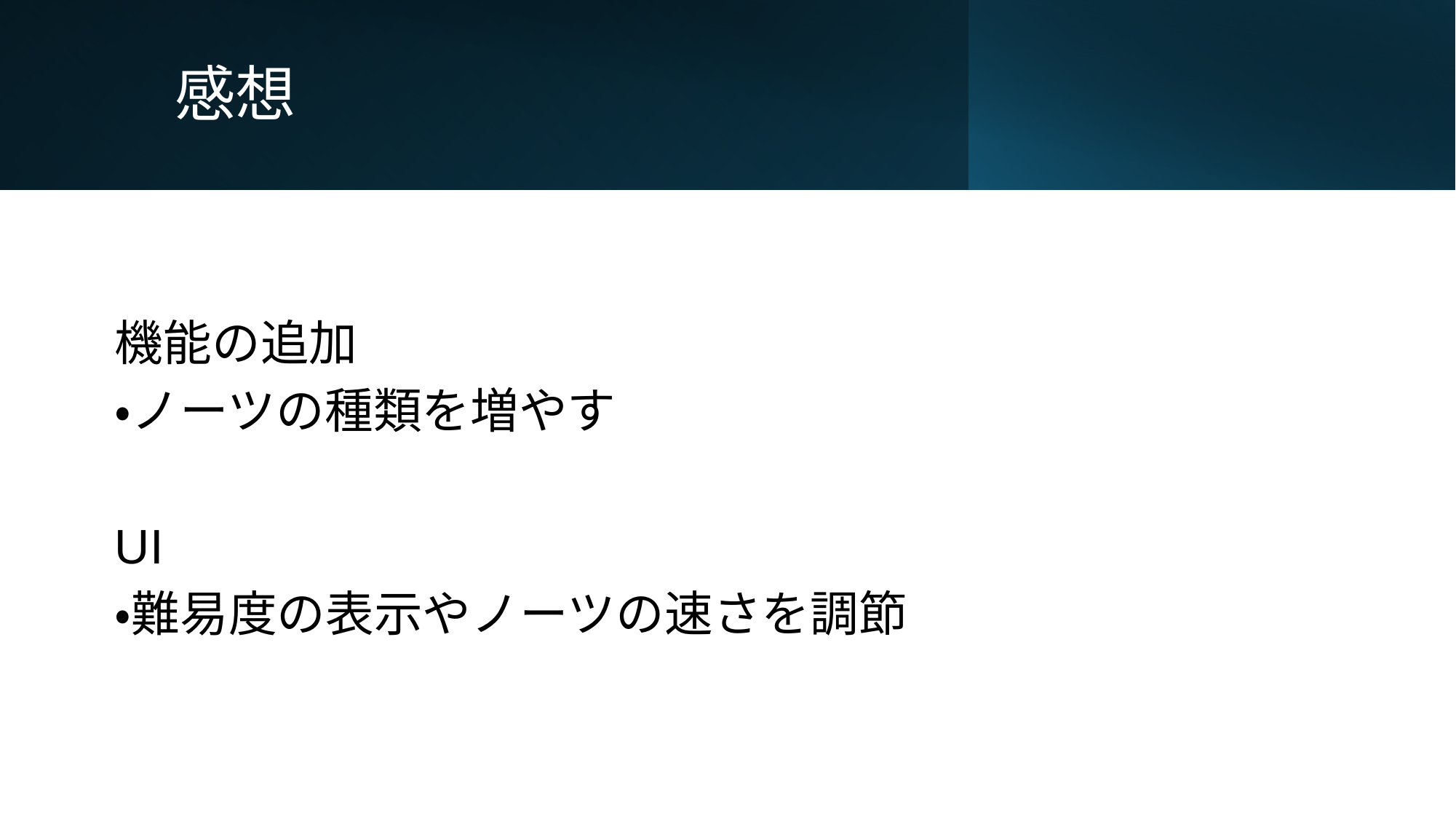

# 感想
機能の追加
・ノーツの種類を増やす

UI
・難易度の表示やノーツの速さを調節